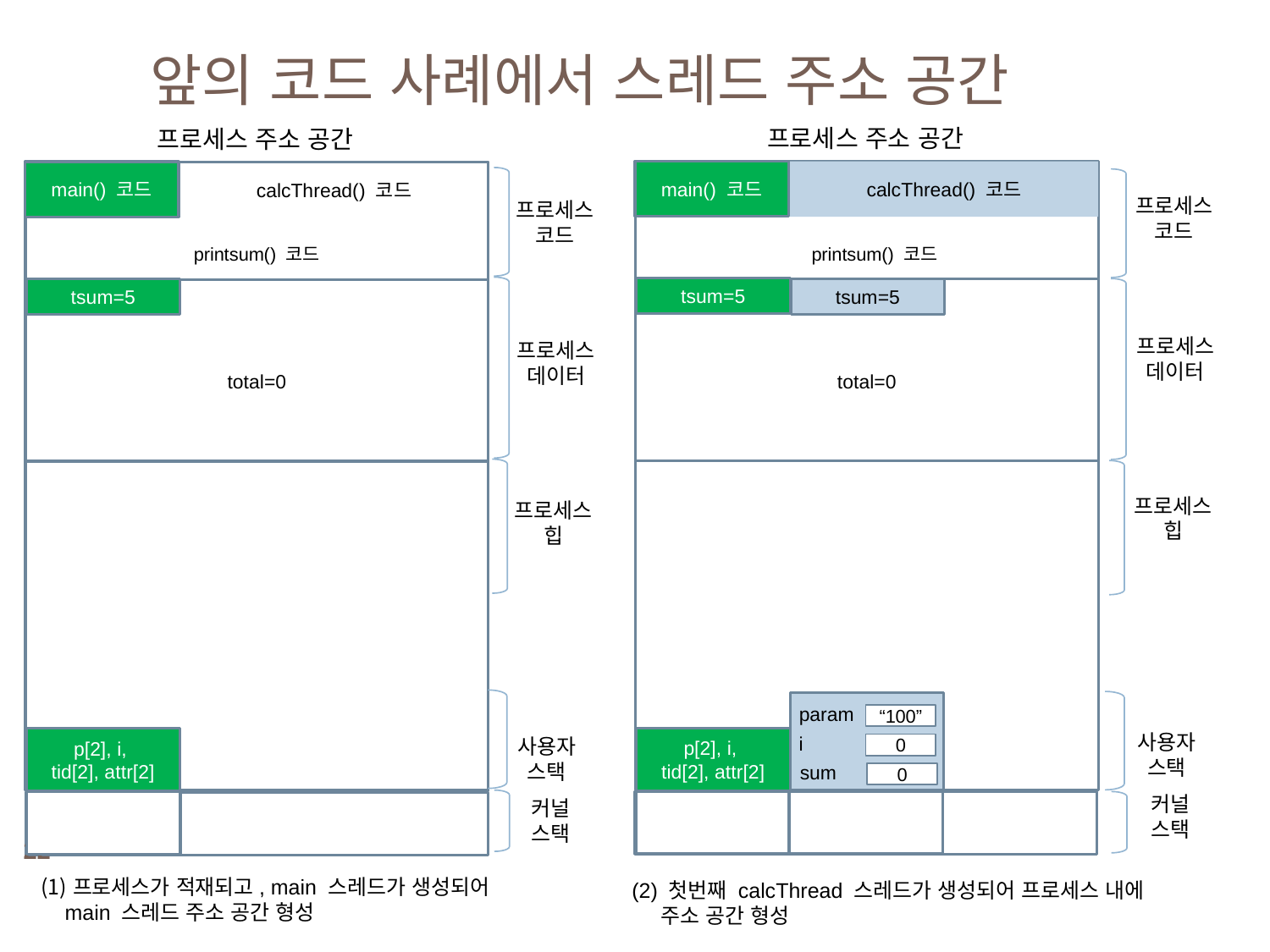

앞의 코드 사례에서 스레드 주소 공간
프로세스 주소 공간
프로세스 주소 공간
main() 코드

   printsum() 코드

total=0

calcThread() 코드
main() 코드

printsum() 코드

total=0

calcThread() 코드

프로세스
코드
프로세스
코드

tsum=5
tsum=5

tsum=5
프로세스
데이터
프로세스
데이터

프로세스
힙
프로세스
힙

param
“100”
i
p[2], i,
tid[2], attr[2]
p[2], i,
tid[2], attr[2]
사용자
스택
사용자
스택
0
sum
0

커널
스택

커널
스택
22
프로세스가 적재되고, main 스레드가 생성되어
    main 스레드 주소 공간 형성
(2) 첫번째 calcThread 스레드가 생성되어 프로세스 내에
    주소 공간 형성